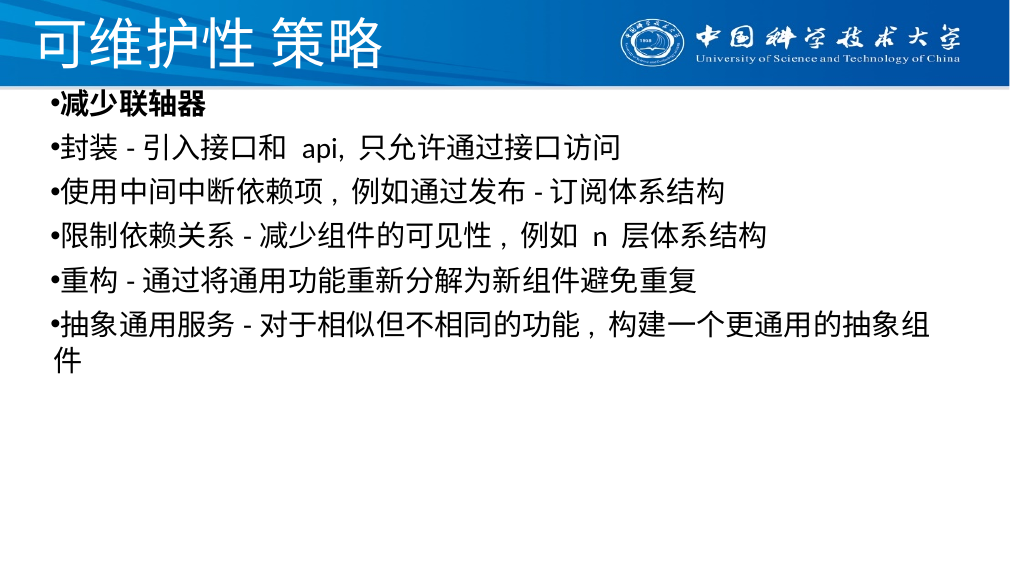

# 可维护性 策略
减少联轴器
封装-引入接口和 api, 只允许通过接口访问
使用中间中断依赖项, 例如通过发布-订阅体系结构
限制依赖关系-减少组件的可见性, 例如 n 层体系结构
重构-通过将通用功能重新分解为新组件避免重复
抽象通用服务-对于相似但不相同的功能, 构建一个更通用的抽象组件